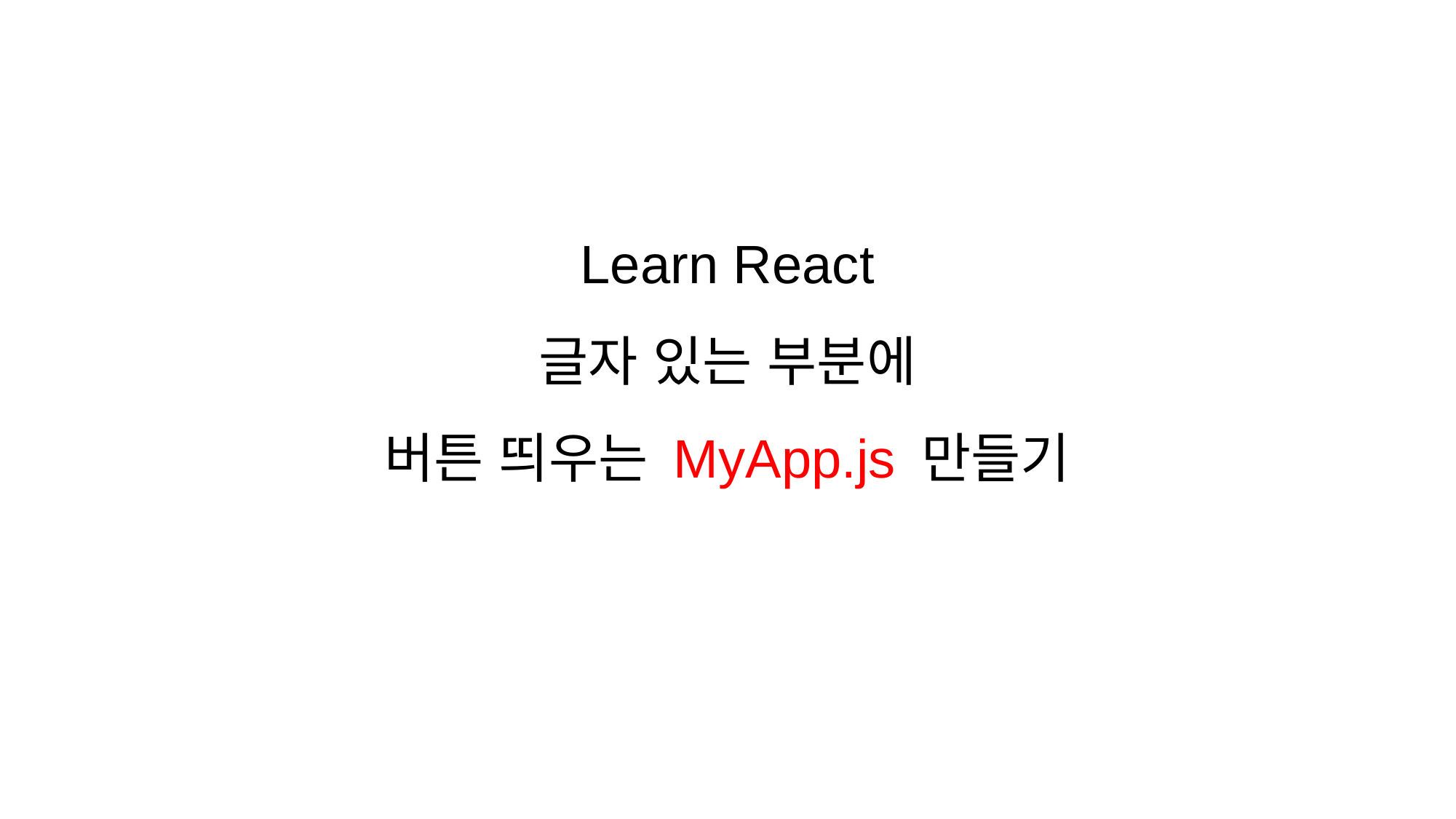

# Learn React 글자 있는 부분에 버튼 띄우는 MyApp.js 만들기